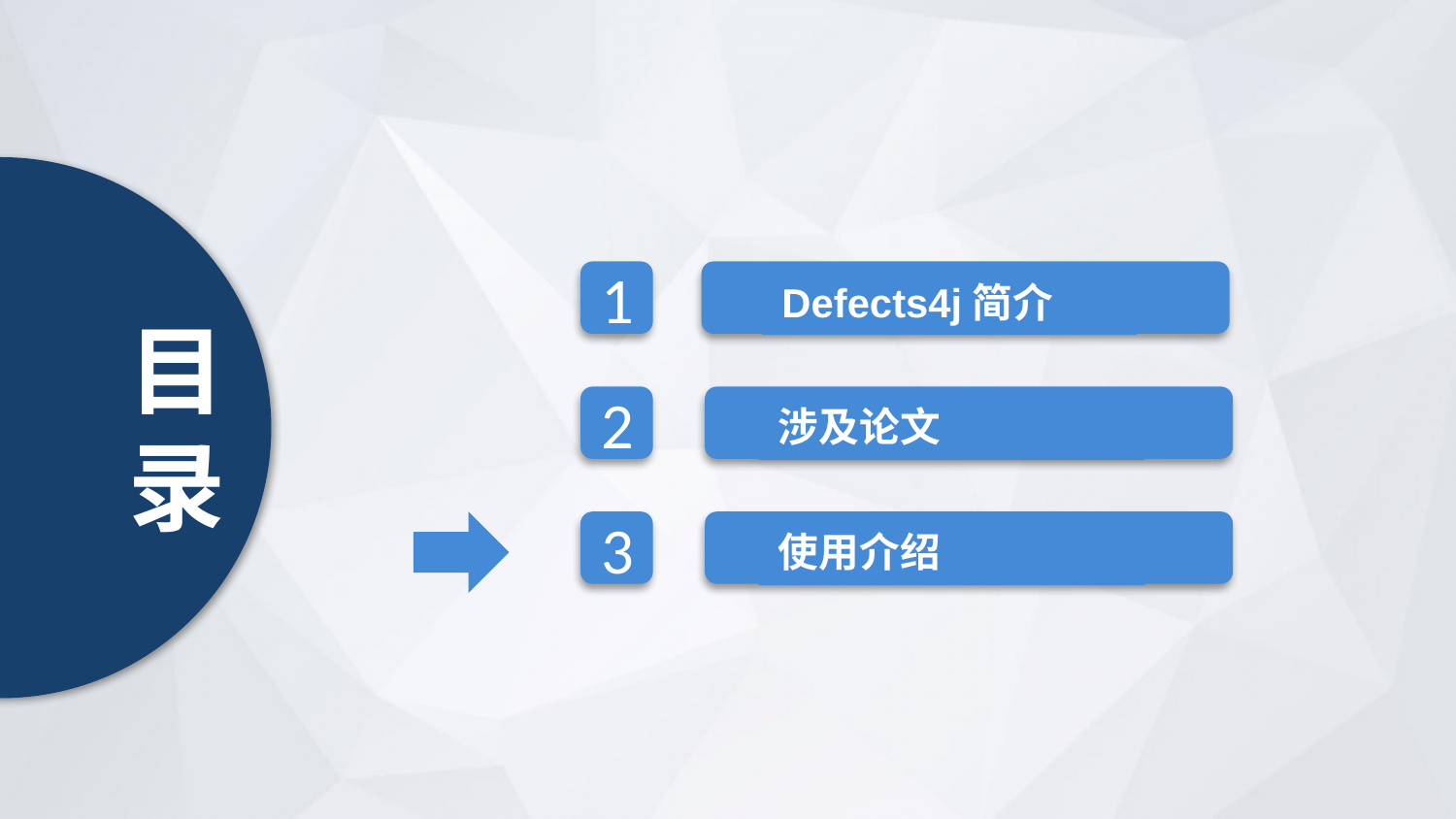

目
录
1

Defects4j简介
2

涉及论文

使用介绍
3